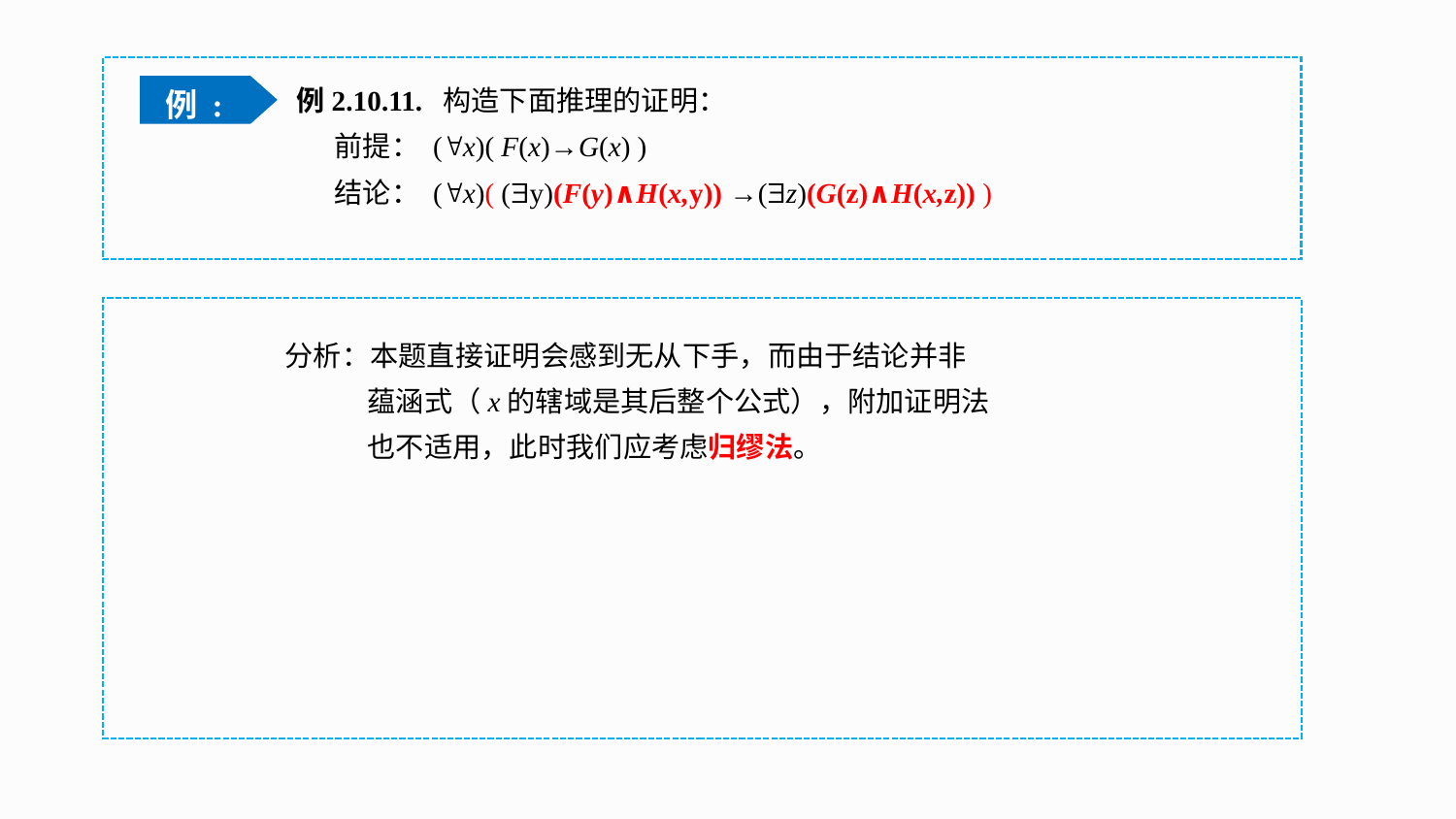

例 :
例2.10.11.  构造下面推理的证明：
     前提： (∀x)( F(x)→G(x) )
     结论： (∀x)( (∃y)(F(y)∧H(x,y)) →(∃z)(G(z)∧H(x,z)) )

分析：本题直接证明会感到无从下手，而由于结论并非
            蕴涵式（x的辖域是其后整个公式），附加证明法
            也不适用，此时我们应考虑归缪法。